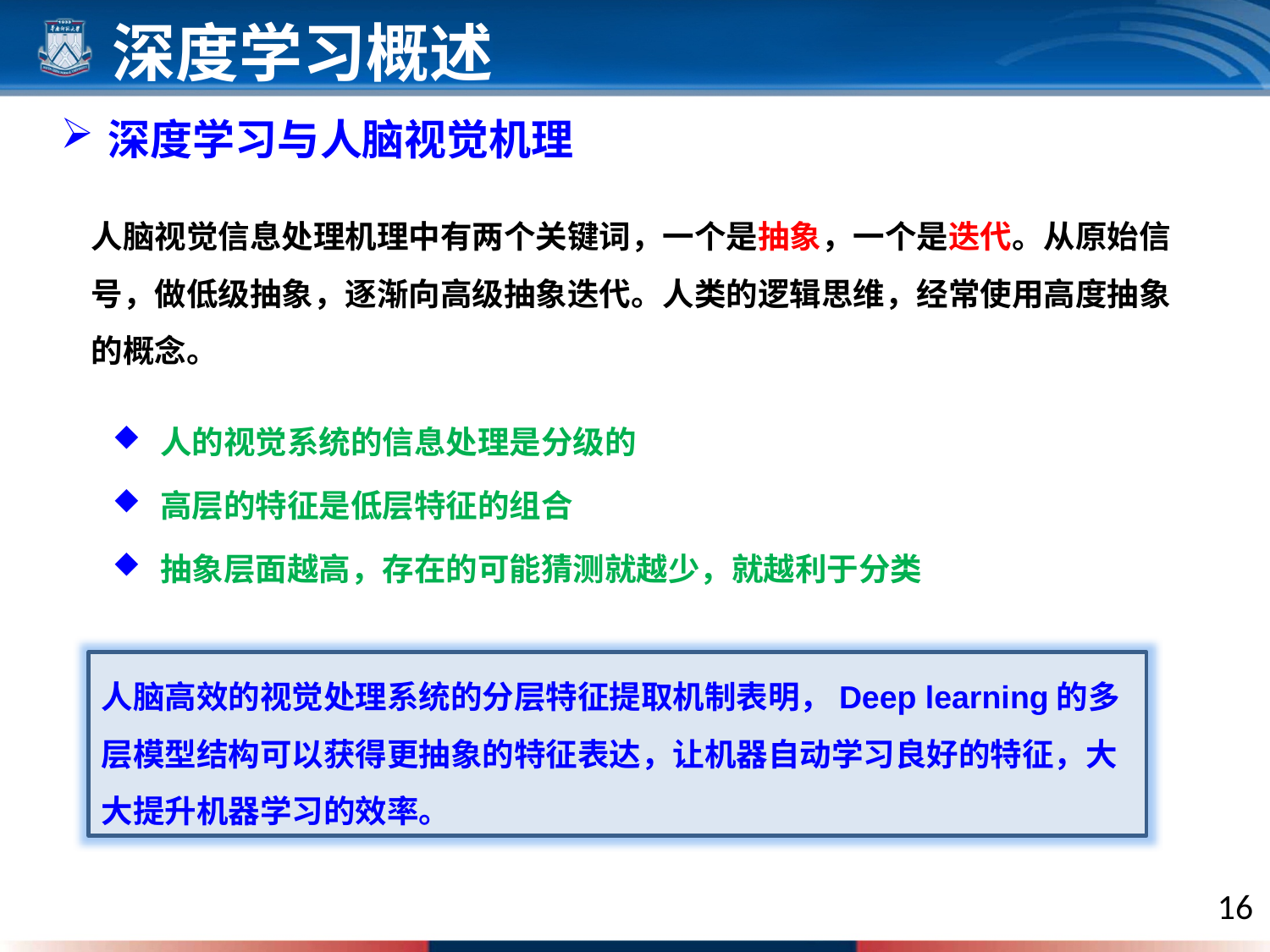

深度学习概述
深度学习与人脑视觉机理
人脑视觉信息处理机理中有两个关键词，一个是抽象，一个是迭代。从原始信号，做低级抽象，逐渐向高级抽象迭代。人类的逻辑思维，经常使用高度抽象的概念。
人的视觉系统的信息处理是分级的
高层的特征是低层特征的组合
抽象层面越高，存在的可能猜测就越少，就越利于分类
人脑高效的视觉处理系统的分层特征提取机制表明，Deep learning的多层模型结构可以获得更抽象的特征表达，让机器自动学习良好的特征，大大提升机器学习的效率。